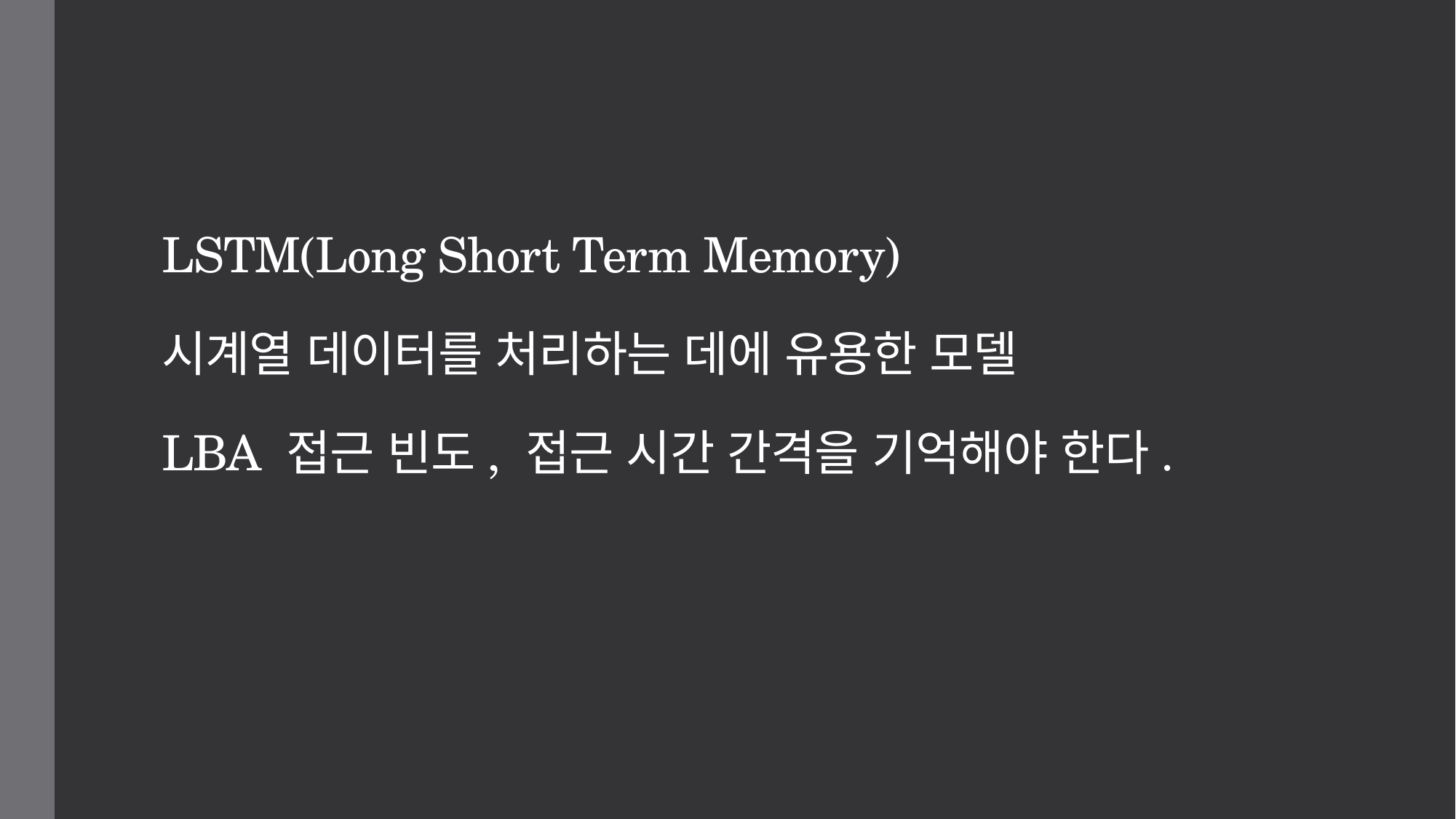

# LSTM(Long Short Term Memory) 시계열 데이터를 처리하는 데에 유용한 모델 LBA 접근 빈도, 접근 시간 간격을 기억해야 한다.